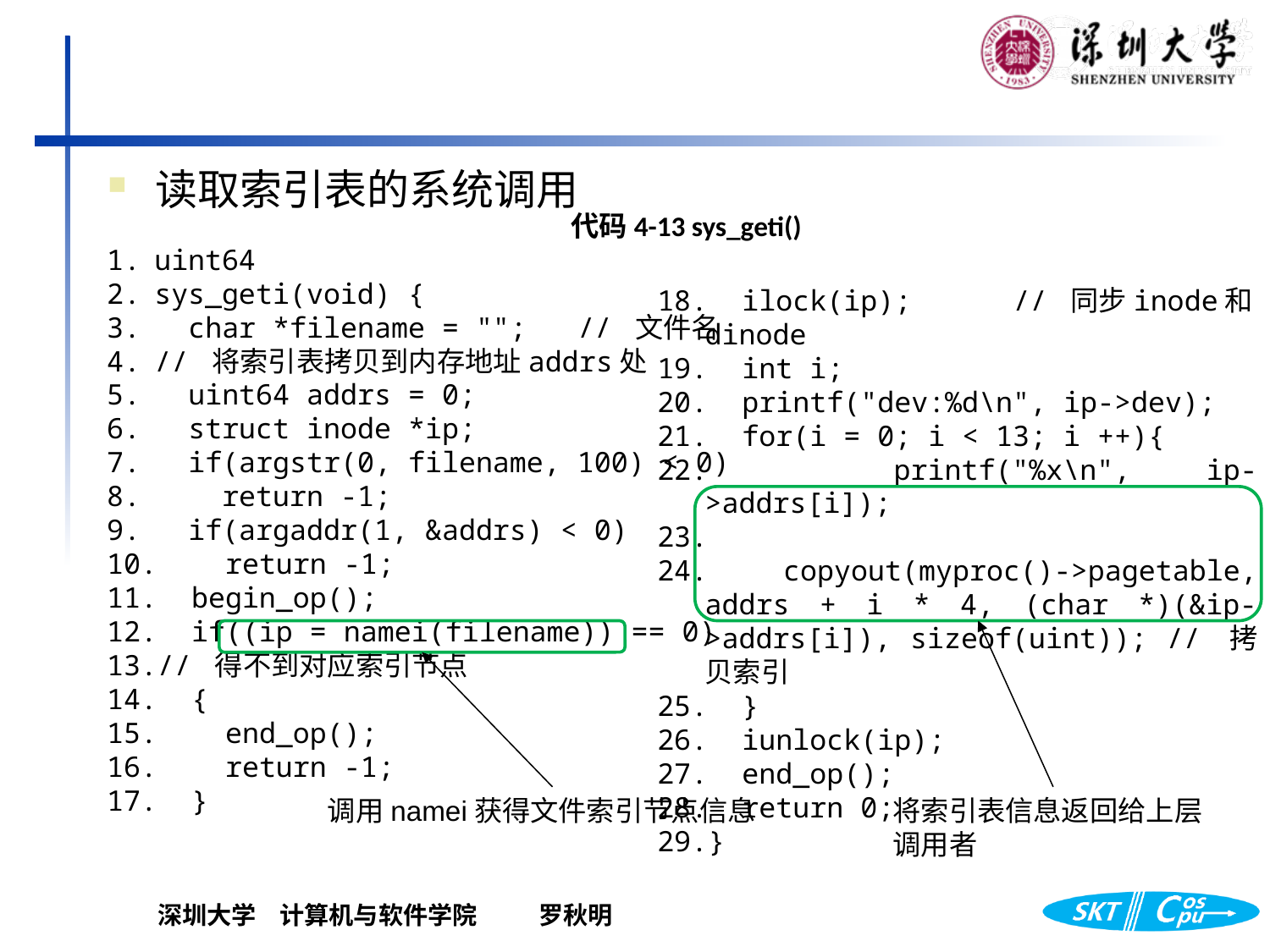

读取索引表的系统调用

  ilock(ip);      // 同步inode和dinode
  int i;
  printf("dev:%d\n", ip->dev);
  for(i = 0; i < 13; i ++){
    printf("%x\n", ip->addrs[i]);

    copyout(myproc()->pagetable, addrs + i * 4, (char *)(&ip->addrs[i]), sizeof(uint)); // 拷贝索引
  }
  iunlock(ip);
  end_op();
  return 0;
}
代码4-13 sys_geti()
uint64
sys_geti(void) {
  char *filename = "";   // 文件名
// 将索引表拷贝到内存地址addrs处
  uint64 addrs = 0;
  struct inode *ip;
  if(argstr(0, filename, 100) < 0)
    return -1;
  if(argaddr(1, &addrs) < 0)
    return -1;
  begin_op();
  if((ip = namei(filename)) == 0)
// 得不到对应索引节点
  {
    end_op();
    return -1;
  }

将索引表信息返回给上层调用者

调用namei获得文件索引节点信息